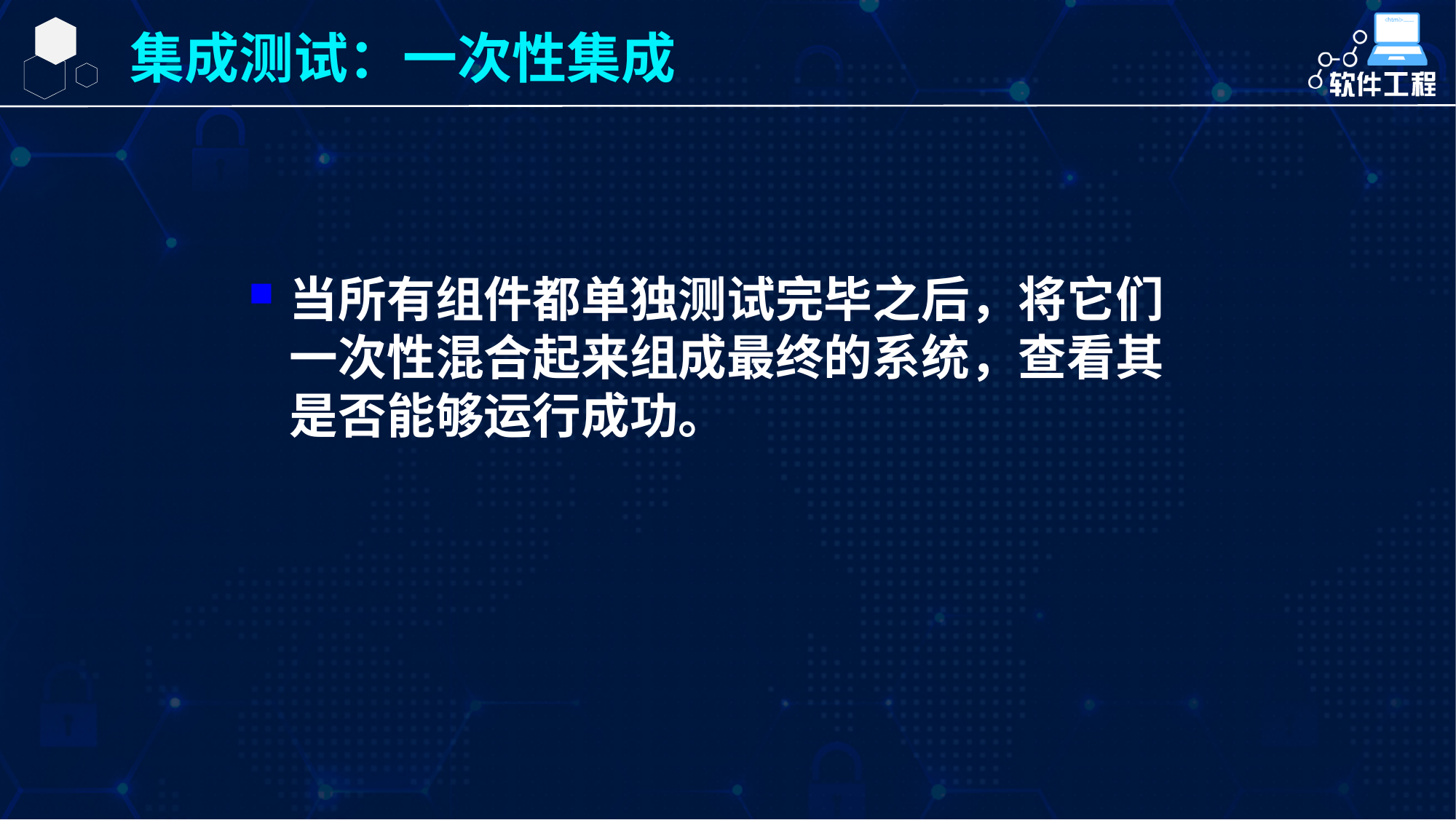

集成测试：一次性集成
当所有组件都单独测试完毕之后，将它们一次性混合起来组成最终的系统，查看其是否能够运行成功。